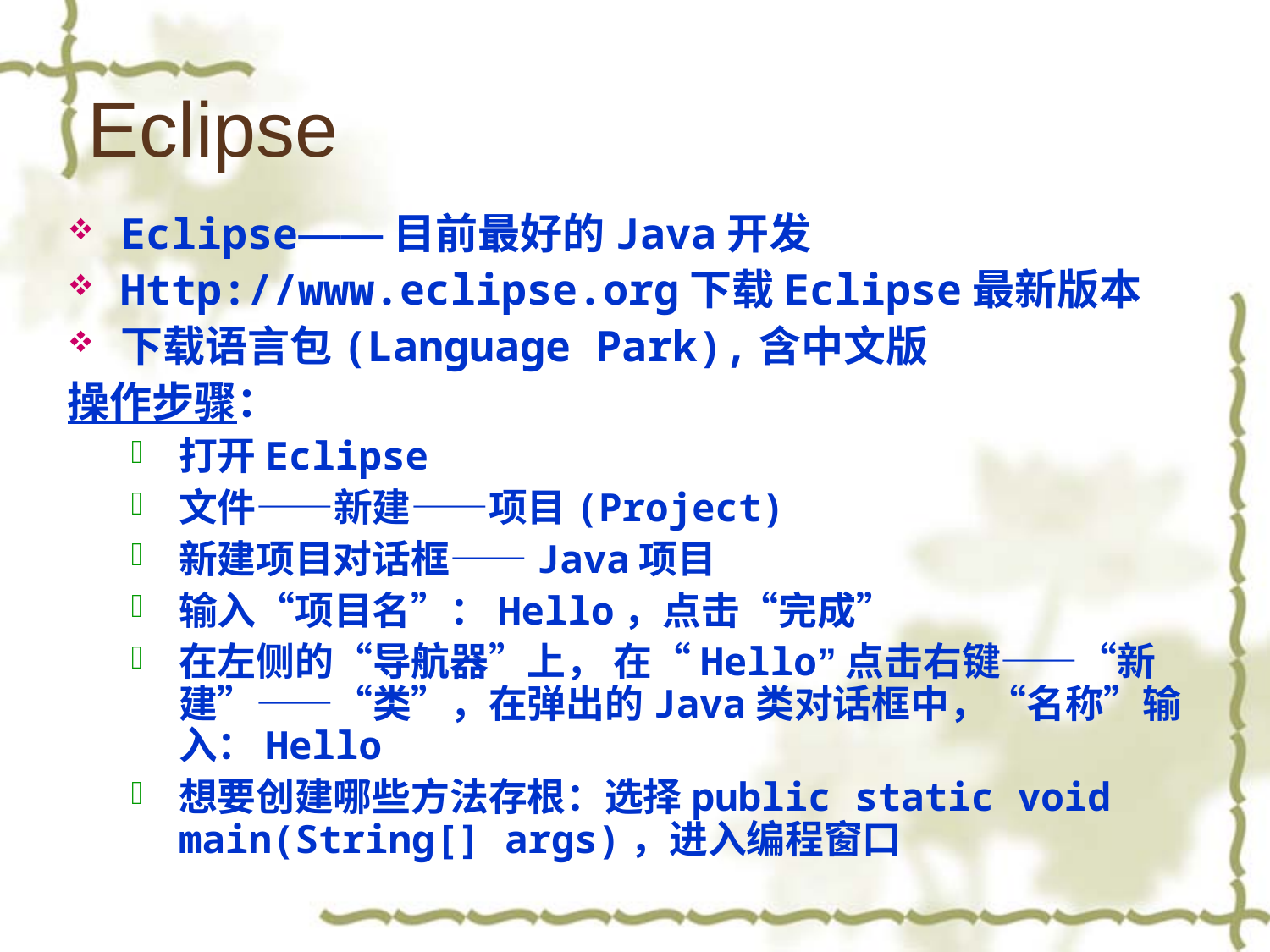

# Eclipse
Eclipse——目前最好的Java开发
Http://www.eclipse.org下载Eclipse最新版本
下载语言包(Language Park),含中文版
操作步骤：
打开Eclipse
文件——新建——项目(Project)
新建项目对话框——Java项目
输入“项目名”：Hello，点击“完成”
在左侧的“导航器”上， 在“Hello”点击右键——“新建”——“类”，在弹出的Java类对话框中，“名称”输入：Hello
想要创建哪些方法存根：选择public static void main(String[] args)，进入编程窗口